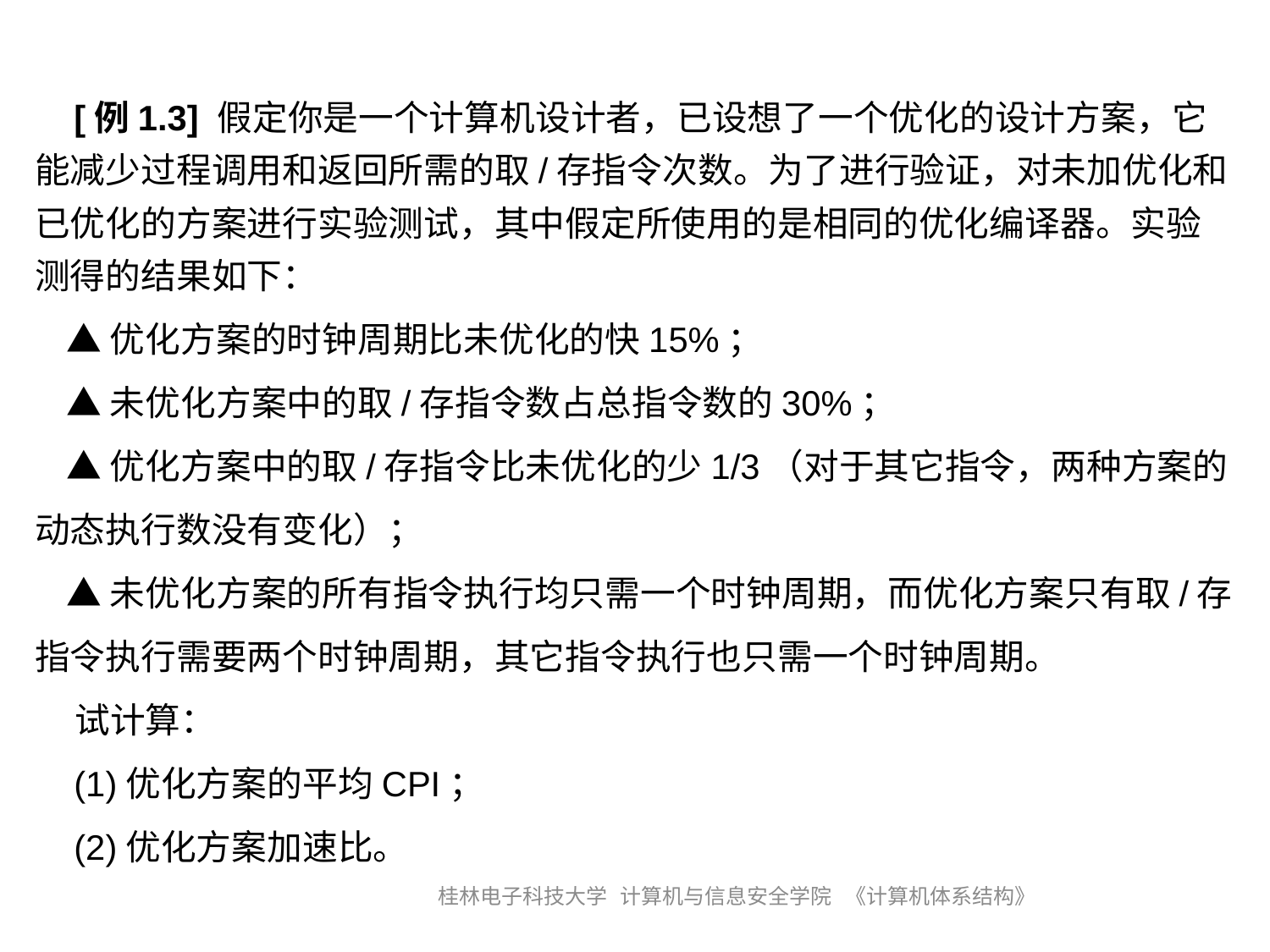

[例1.3] 假定你是一个计算机设计者，已设想了一个优化的设计方案，它能减少过程调用和返回所需的取/存指令次数。为了进行验证，对未加优化和已优化的方案进行实验测试，其中假定所使用的是相同的优化编译器。实验测得的结果如下：
    ▲优化方案的时钟周期比未优化的快15%；
    ▲未优化方案中的取/存指令数占总指令数的30%；
    ▲优化方案中的取/存指令比未优化的少1/3（对于其它指令，两种方案的动态执行数没有变化）；
    ▲未优化方案的所有指令执行均只需一个时钟周期，而优化方案只有取/存指令执行需要两个时钟周期，其它指令执行也只需一个时钟周期。
    试计算：
    (1)优化方案的平均CPI；
    (2)优化方案加速比。

桂林电子科技大学  计算机与信息安全学院  《计算机体系结构》